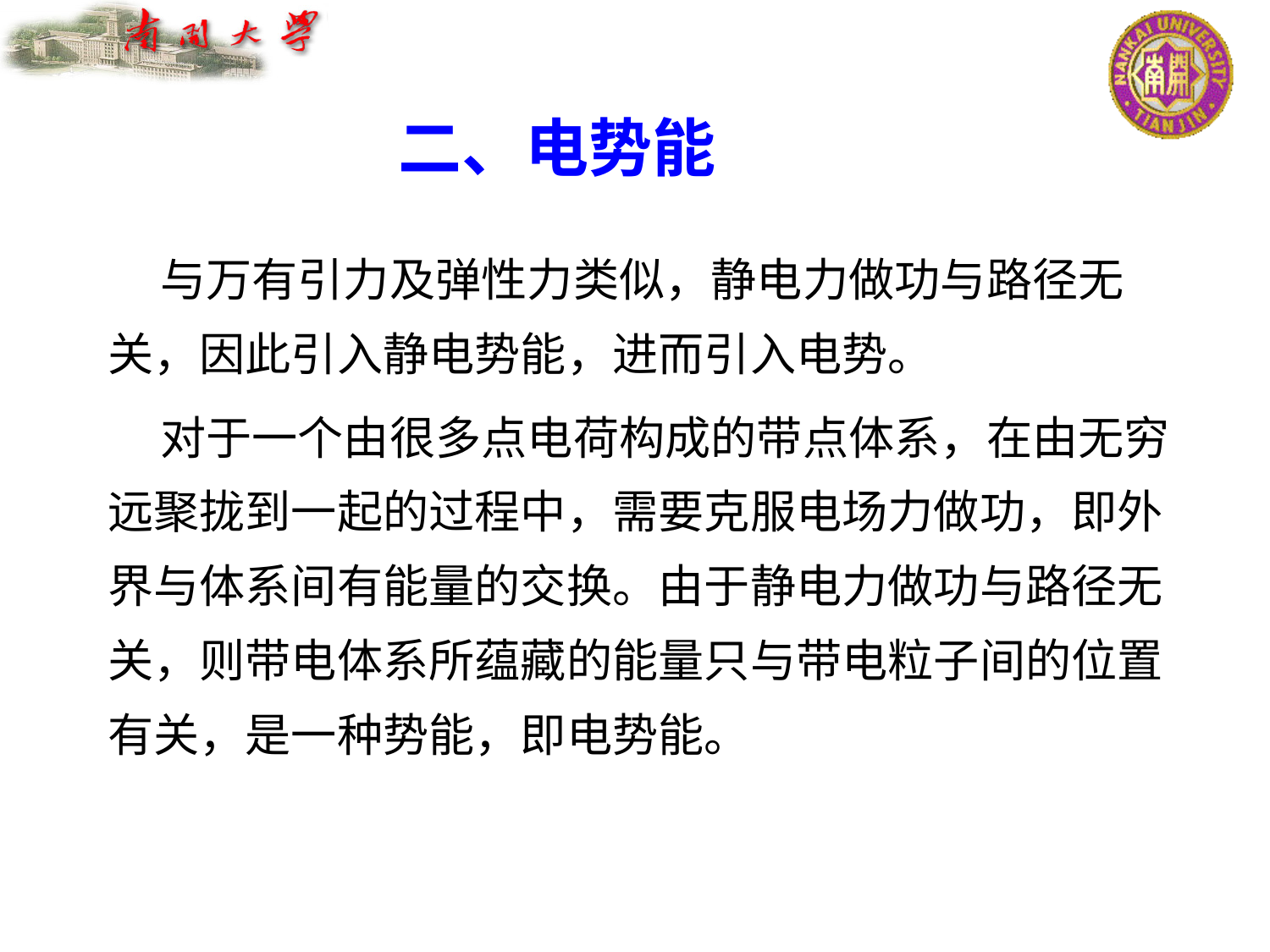

# 二、电势能

    与万有引力及弹性力类似，静电力做功与路径无关，因此引入静电势能，进而引入电势。
    对于一个由很多点电荷构成的带点体系，在由无穷远聚拢到一起的过程中，需要克服电场力做功，即外界与体系间有能量的交换。由于静电力做功与路径无关，则带电体系所蕴藏的能量只与带电粒子间的位置有关，是一种势能，即电势能。